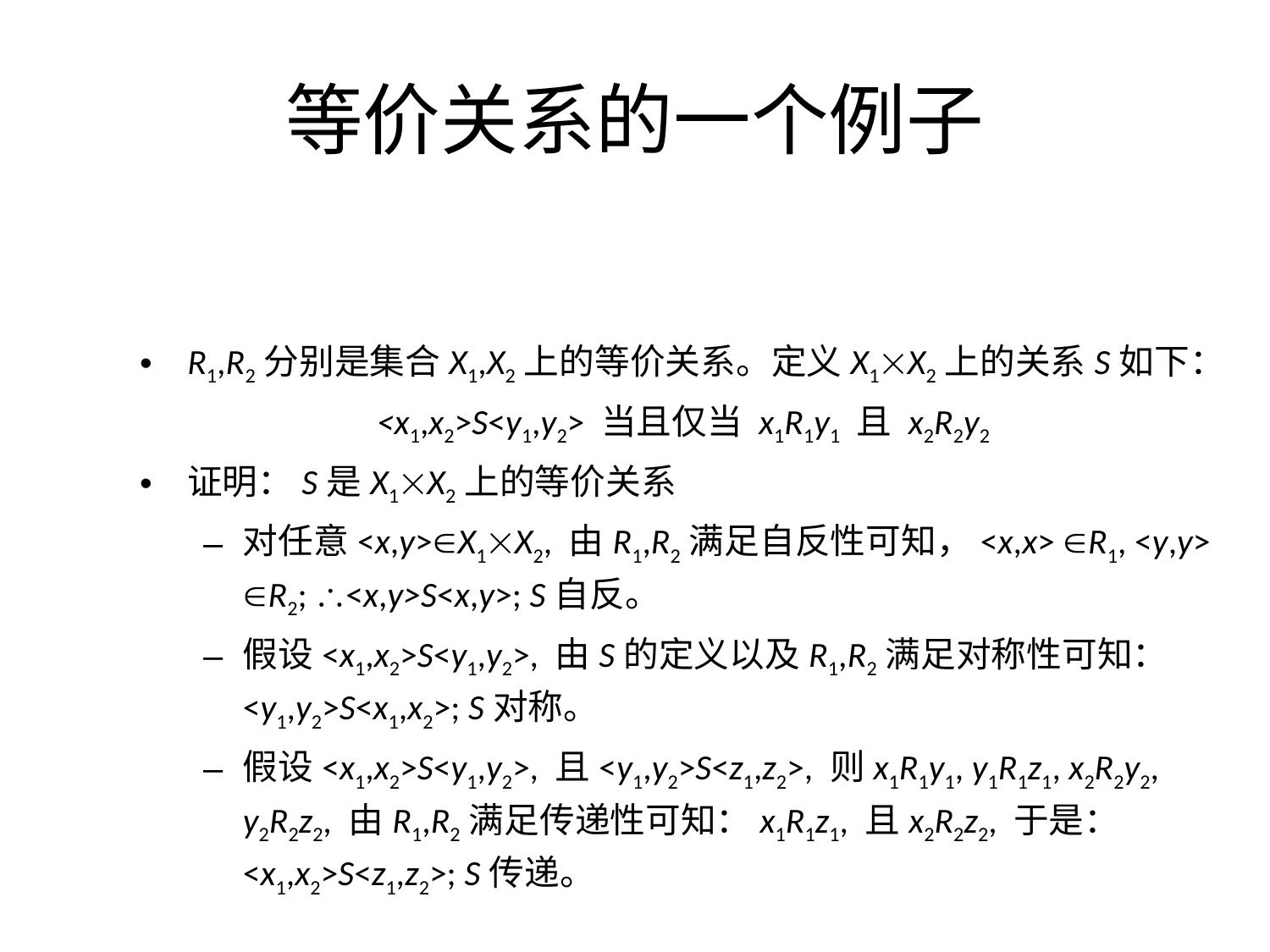

# 等价关系的一个例子
R1,R2分别是集合X1,X2上的等价关系。定义X1×X2上的关系S如下：
<x1,x2>S<y1,y2> 当且仅当 x1R1y1 且 x2R2y2
证明：S是X1×X2上的等价关系
对任意<x,y>∈X1×X2, 由R1,R2满足自反性可知，<x,x> ∈R1, <y,y> ∈R2; ∴<x,y>S<x,y>; S自反。
假设<x1,x2>S<y1,y2>, 由S的定义以及R1,R2满足对称性可知：<y1,y2>S<x1,x2>; S对称。
假设<x1,x2>S<y1,y2>, 且<y1,y2>S<z1,z2>, 则x1R1y1, y1R1z1, x2R2y2, y2R2z2, 由R1,R2满足传递性可知：x1R1z1, 且x2R2z2, 于是： <x1,x2>S<z1,z2>; S传递。